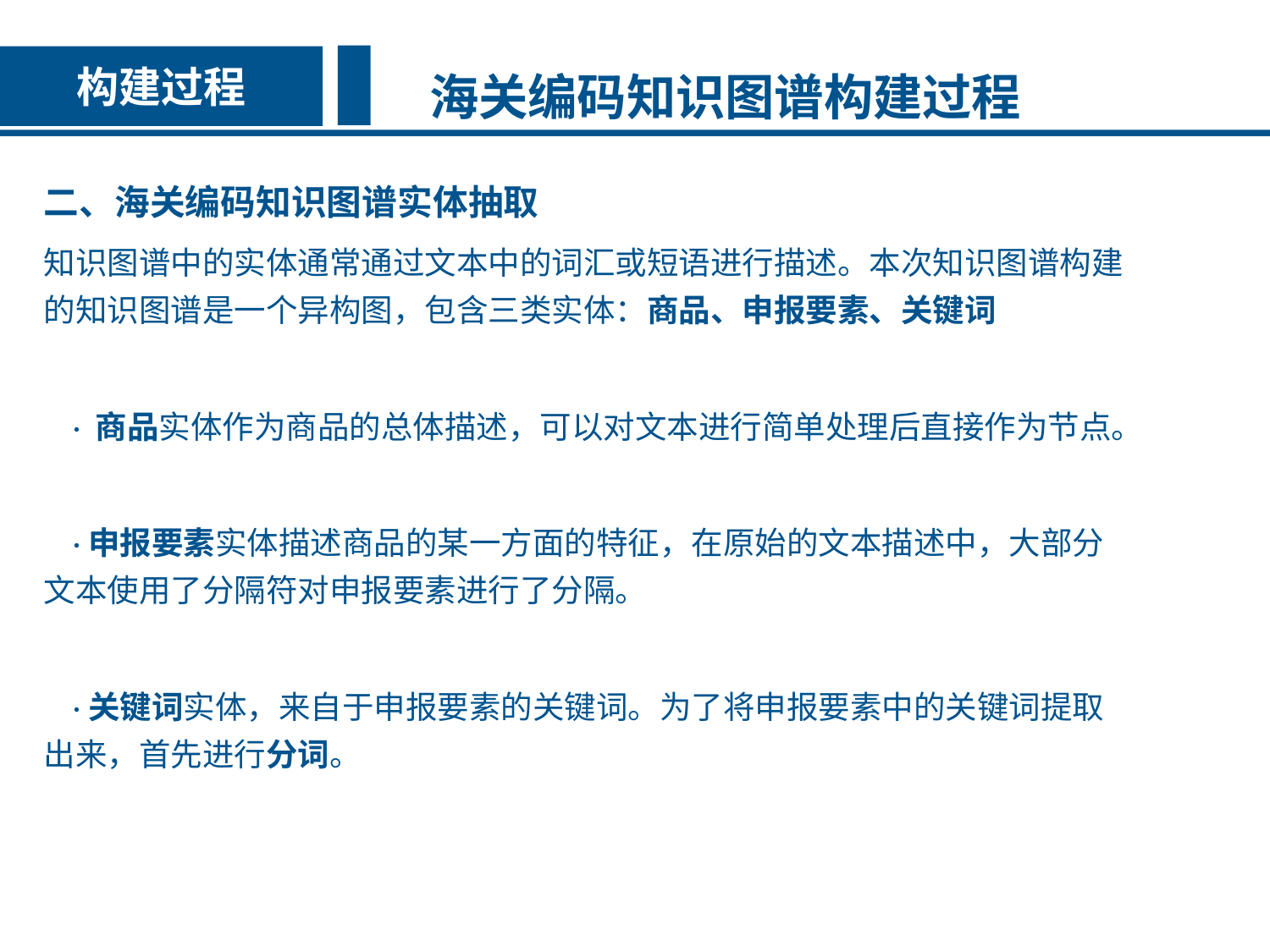

目录

海关编码知识图谱构建过程
构建过程
二、海关编码知识图谱实体抽取
知识图谱中的实体通常通过文本中的词汇或短语进行描述。本次知识图谱构建的知识图谱是一个异构图，包含三类实体：商品、申报要素、关键词

    · 商品实体作为商品的总体描述，可以对文本进行简单处理后直接作为节点。

    ·申报要素实体描述商品的某一方面的特征，在原始的文本描述中，大部分文本使用了分隔符对申报要素进行了分隔。

    ·关键词实体，来自于申报要素的关键词。为了将申报要素中的关键词提取出来，首先进行分词。